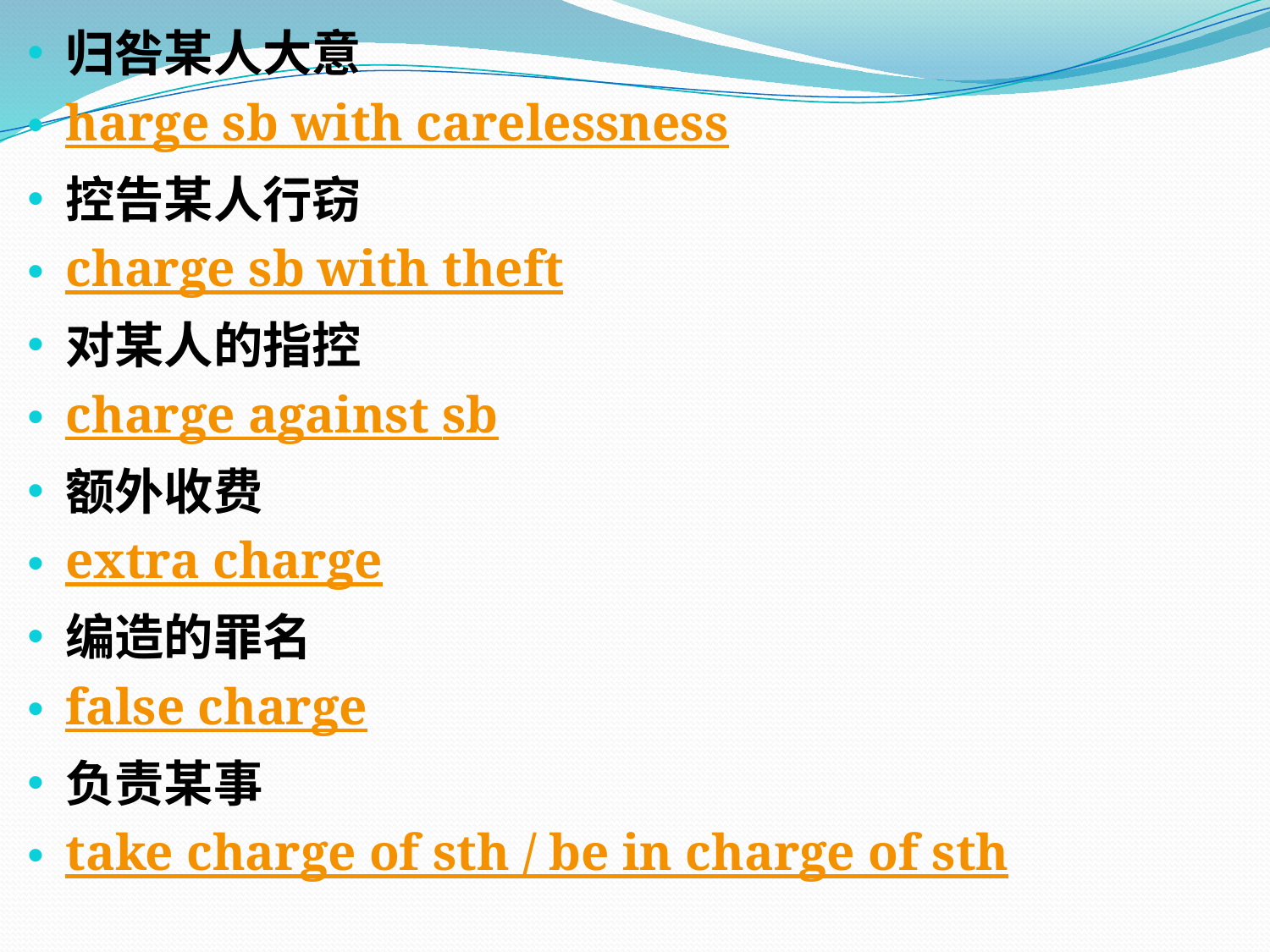

归咎某人大意
harge sb with carelessness
控告某人行窃
charge sb with theft
对某人的指控
charge against sb
额外收费
extra charge
编造的罪名
false charge
负责某事
take charge of sth / be in charge of sth